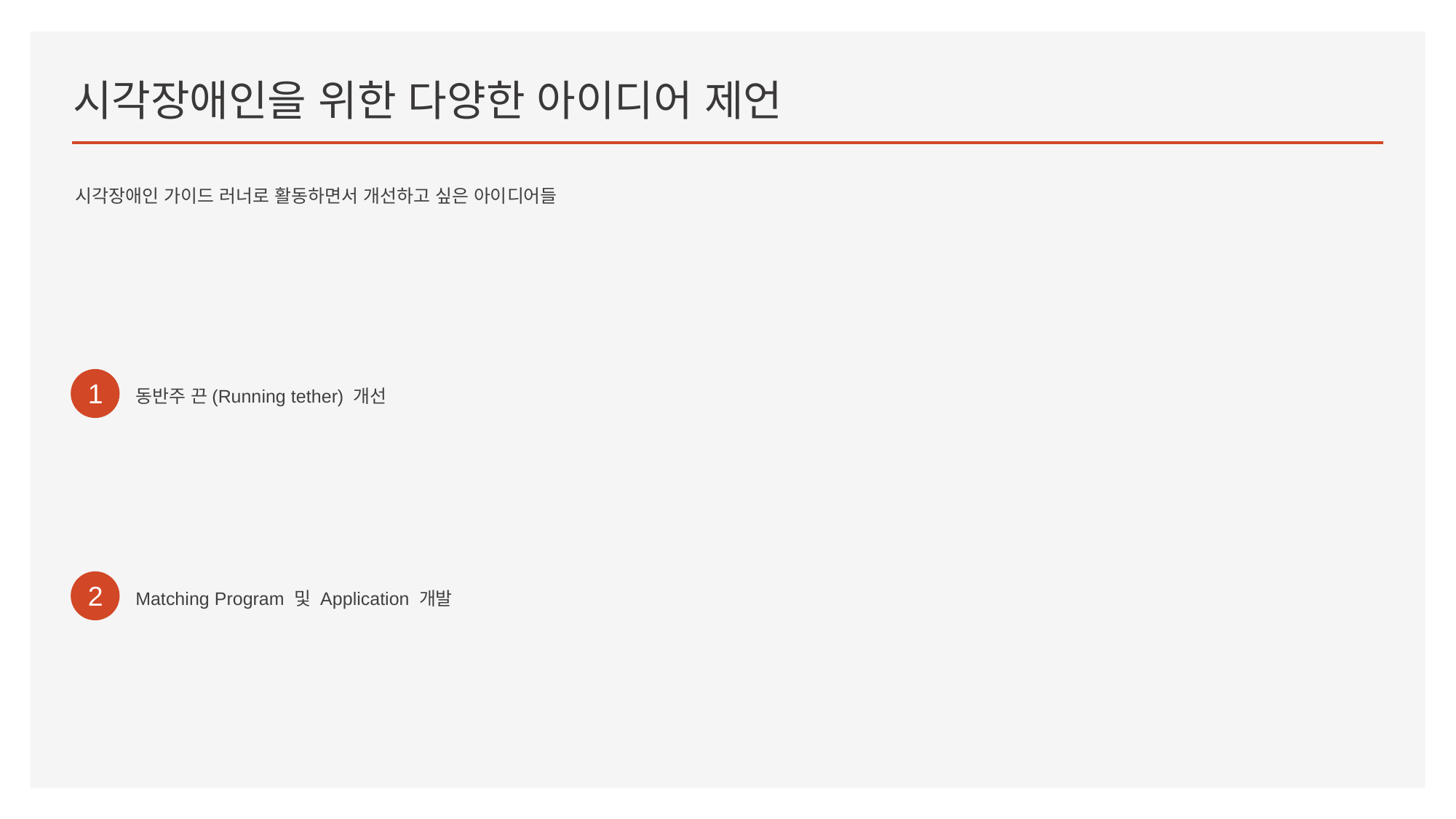

# 시각장애인을 위한 다양한 아이디어 제언
시각장애인 가이드 러너로 활동하면서 개선하고 싶은 아이디어들

1
동반주 끈(Running tether) 개선

2
Matching Program 및 Application 개발